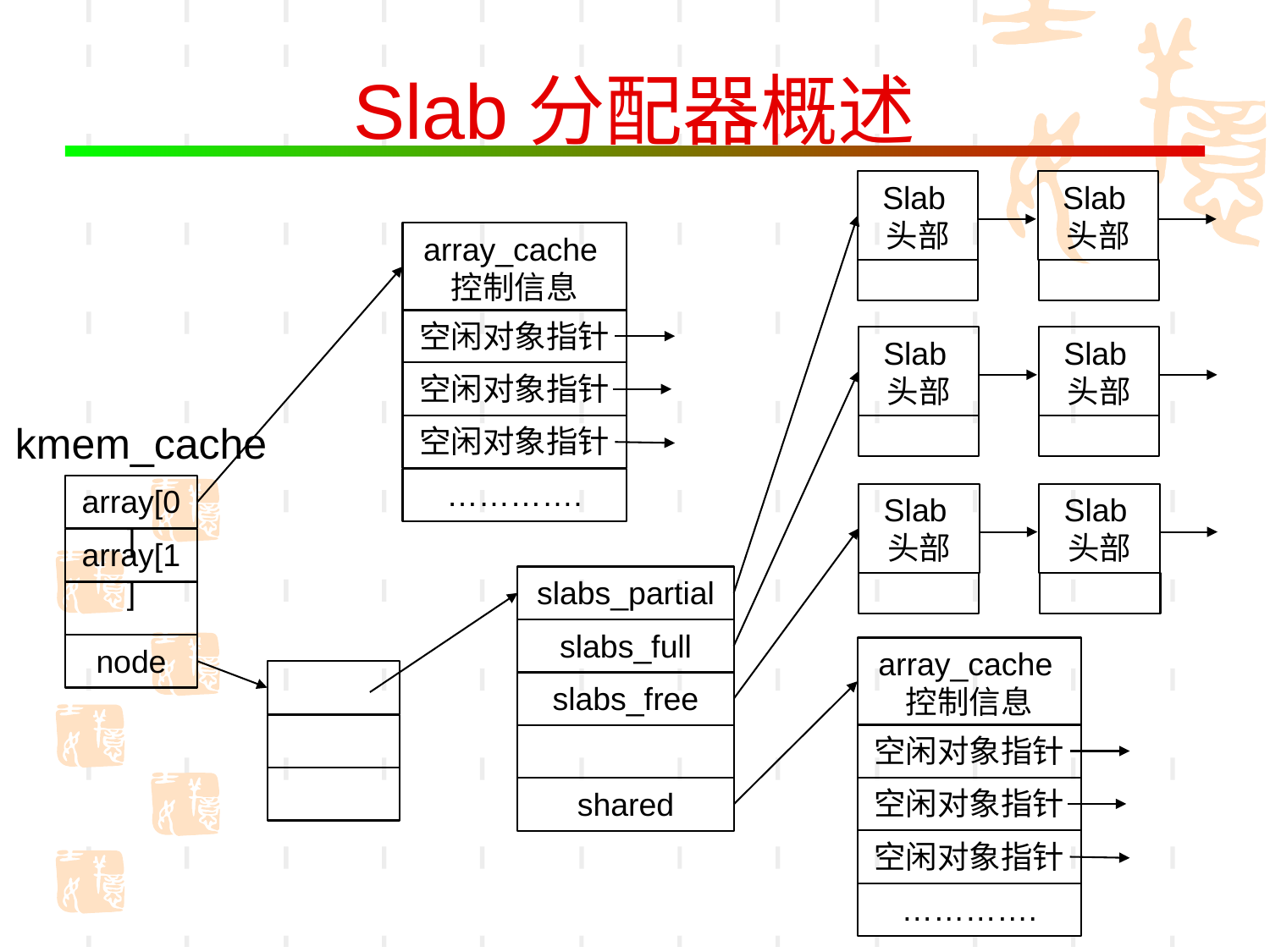

# Slab分配器概述
Slab头部
Slab头部
array_cache控制信息

空闲对象指针
Slab头部
Slab头部
空闲对象指针
kmem_cache
空闲对象指针

………….
array[0]
Slab头部
Slab头部
array[1]
slabs_partial

slabs_full
node
array_cache控制信息

slabs_free

空闲对象指针

空闲对象指针
shared
空闲对象指针
………….